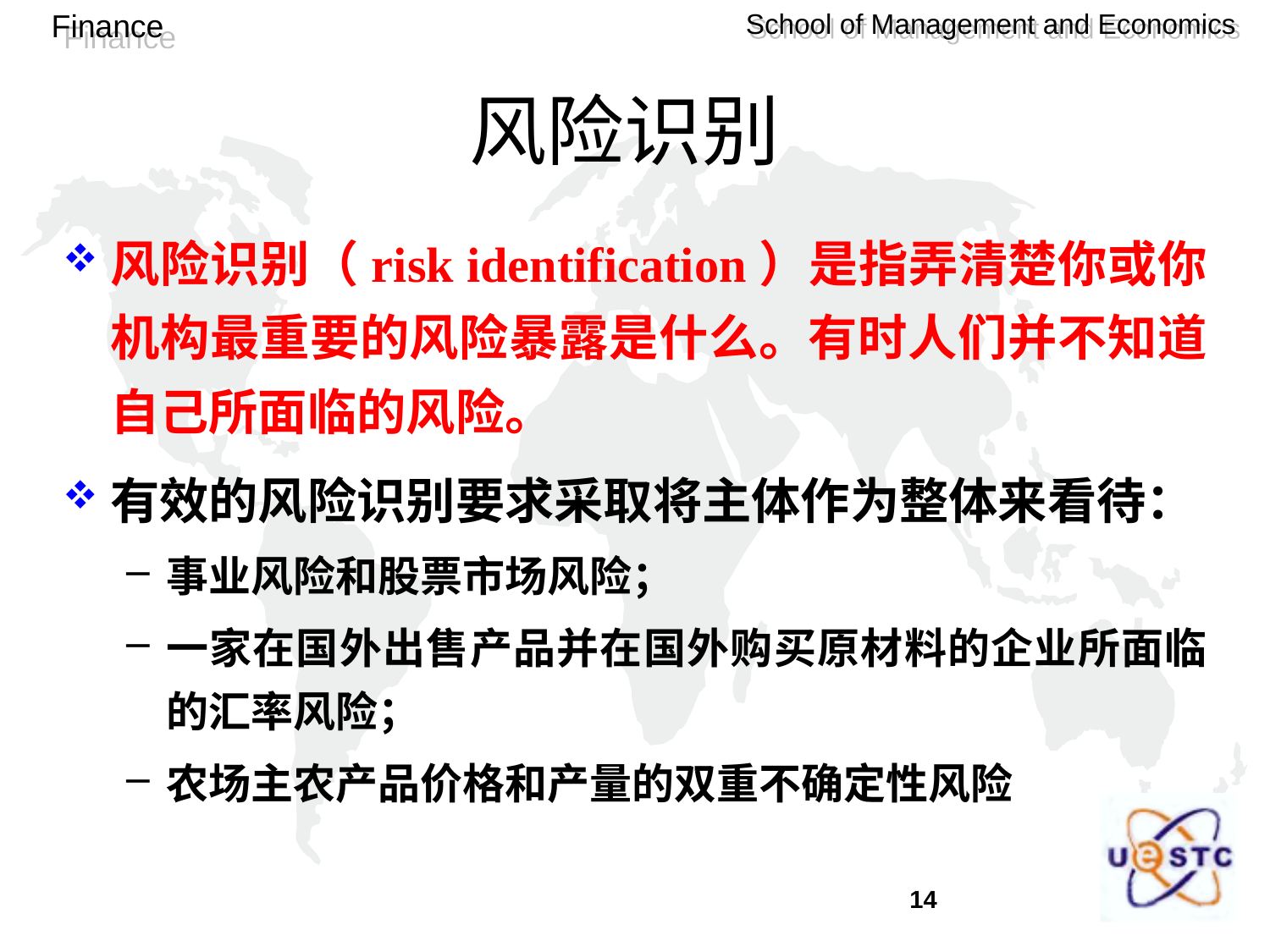

# 风险识别
风险识别（risk identification）是指弄清楚你或你机构最重要的风险暴露是什么。有时人们并不知道自己所面临的风险。
有效的风险识别要求采取将主体作为整体来看待：
事业风险和股票市场风险；
一家在国外出售产品并在国外购买原材料的企业所面临的汇率风险；
农场主农产品价格和产量的双重不确定性风险